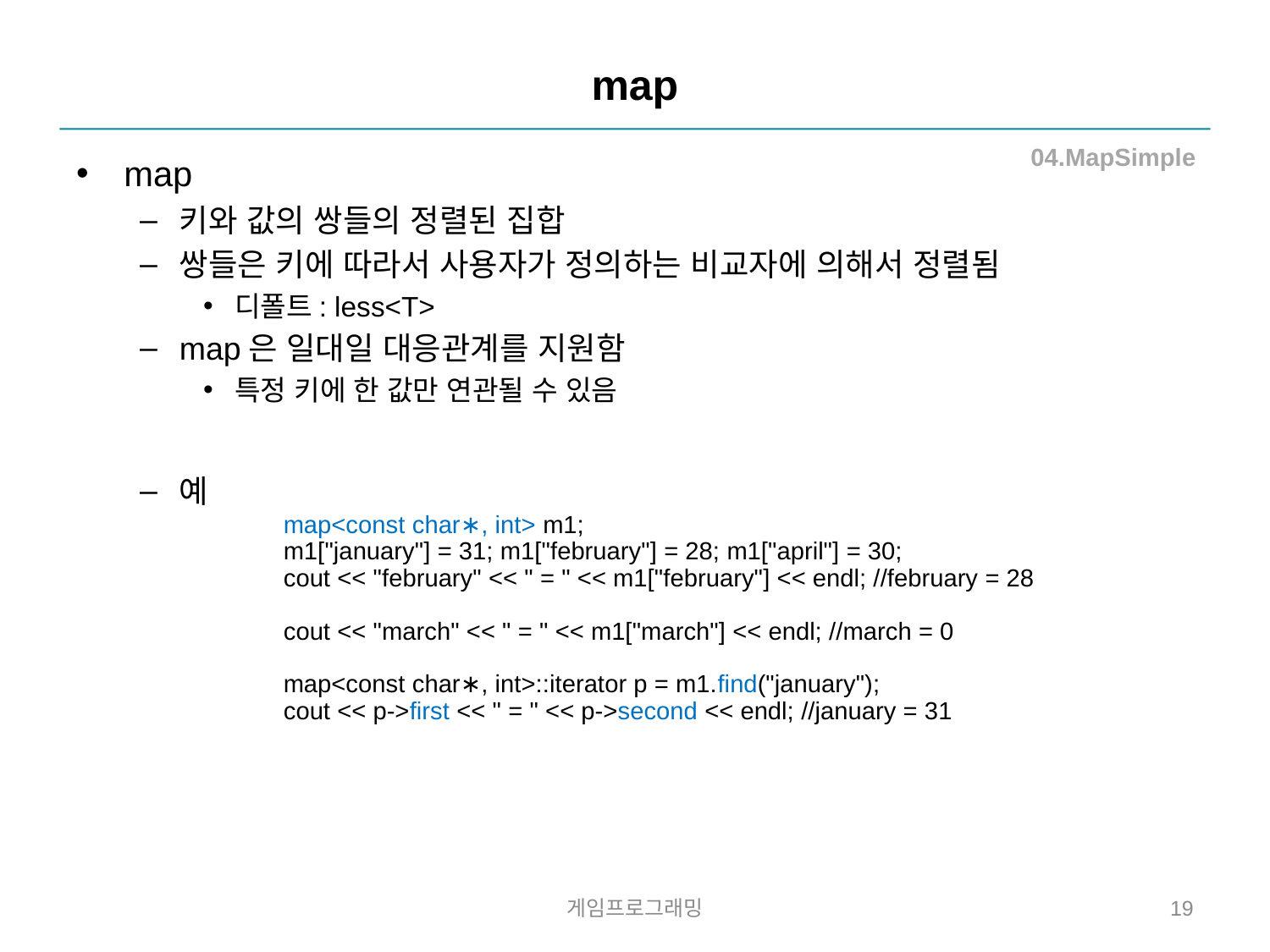

# map
04.MapSimple
map
키와 값의 쌍들의 정렬된 집합
쌍들은 키에 따라서 사용자가 정의하는 비교자에 의해서 정렬됨
디폴트: less<T>
map은 일대일 대응관계를 지원함
특정 키에 한 값만 연관될 수 있음

예

map<const char∗, int> m1;
m1["january"] = 31; m1["february"] = 28; m1["april"] = 30;
cout << "february" << " = " << m1["february"] << endl; //february = 28

cout << "march" << " = " << m1["march"] << endl; //march = 0

map<const char∗, int>::iterator p = m1.find("january");
cout << p->first << " = " << p->second << endl; //january = 31
게임프로그래밍
19